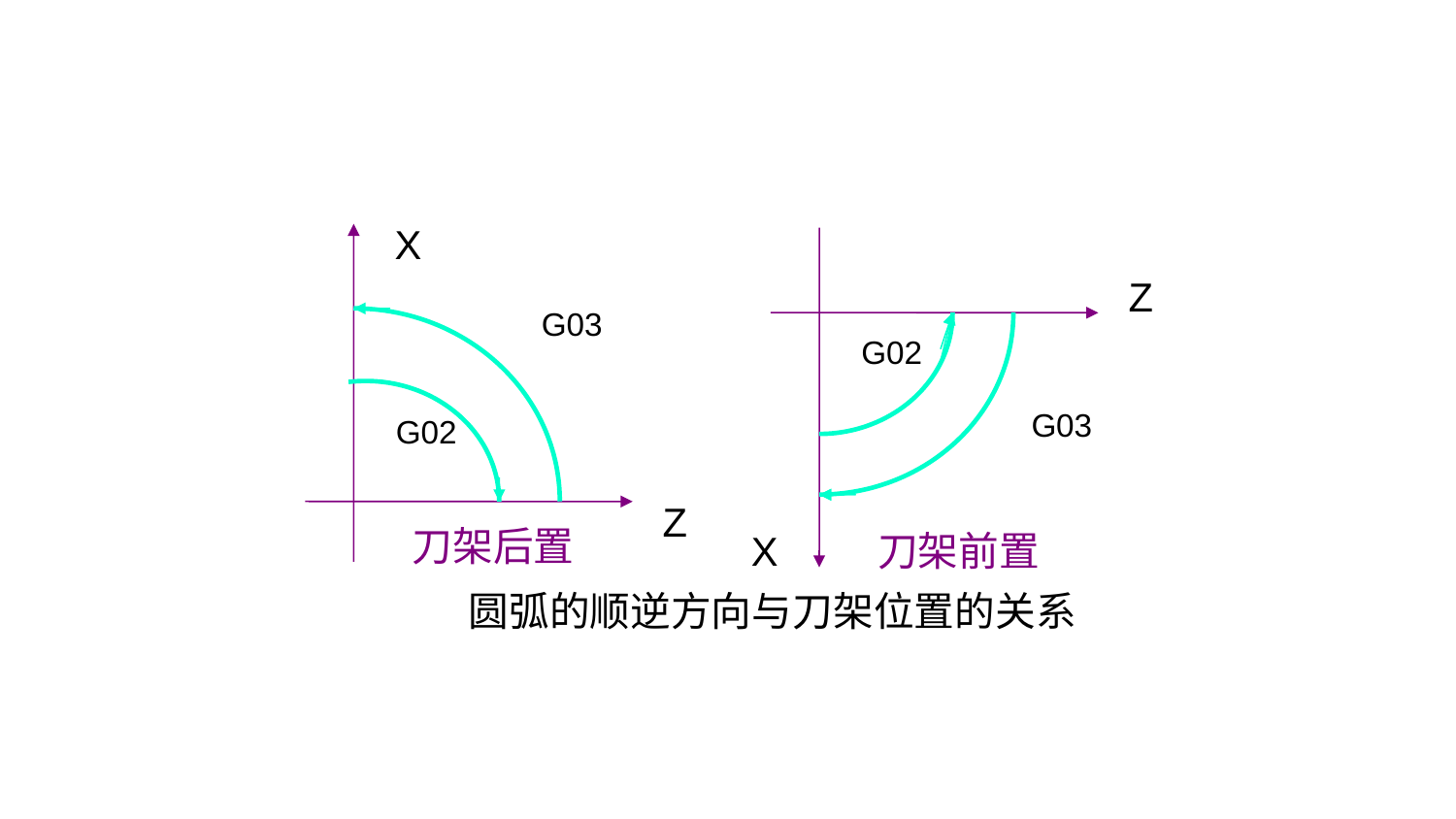

X

G03

G02

Z

刀架后置

Z

G02
G03

X
刀架前置
圆弧的顺逆方向与刀架位置的关系